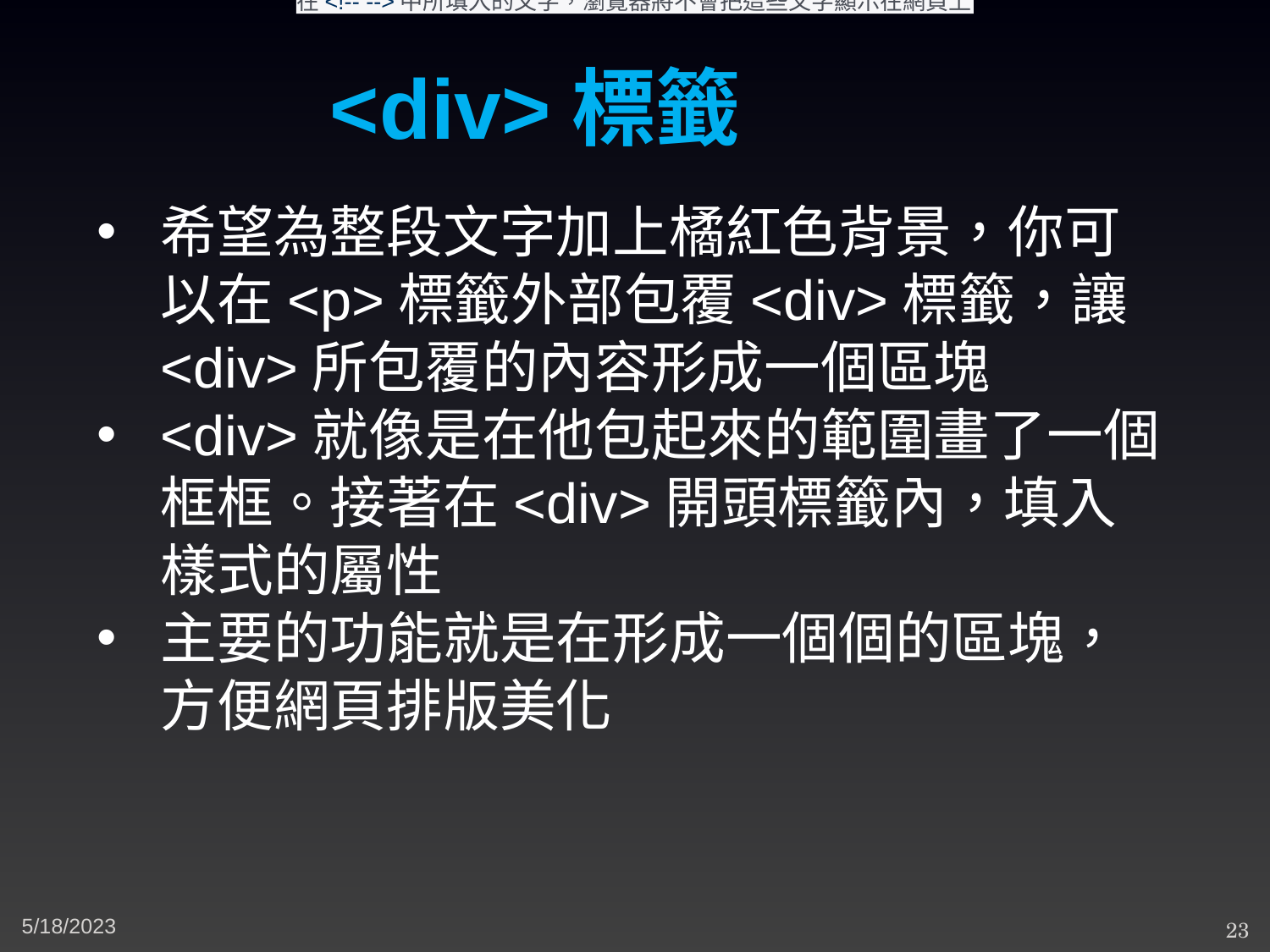

在<!-- -->中所填入的文字，瀏覽器將不會把這些文字顯示在網頁上
<div>標籤
希望為整段文字加上橘紅色背景，你可以在<p>標籤外部包覆<div>標籤，讓<div>所包覆的內容形成一個區塊
<div>就像是在他包起來的範圍畫了一個框框。接著在<div>開頭標籤內，填入樣式的屬性
主要的功能就是在形成一個個的區塊，方便網頁排版美化
5/18/2023
23